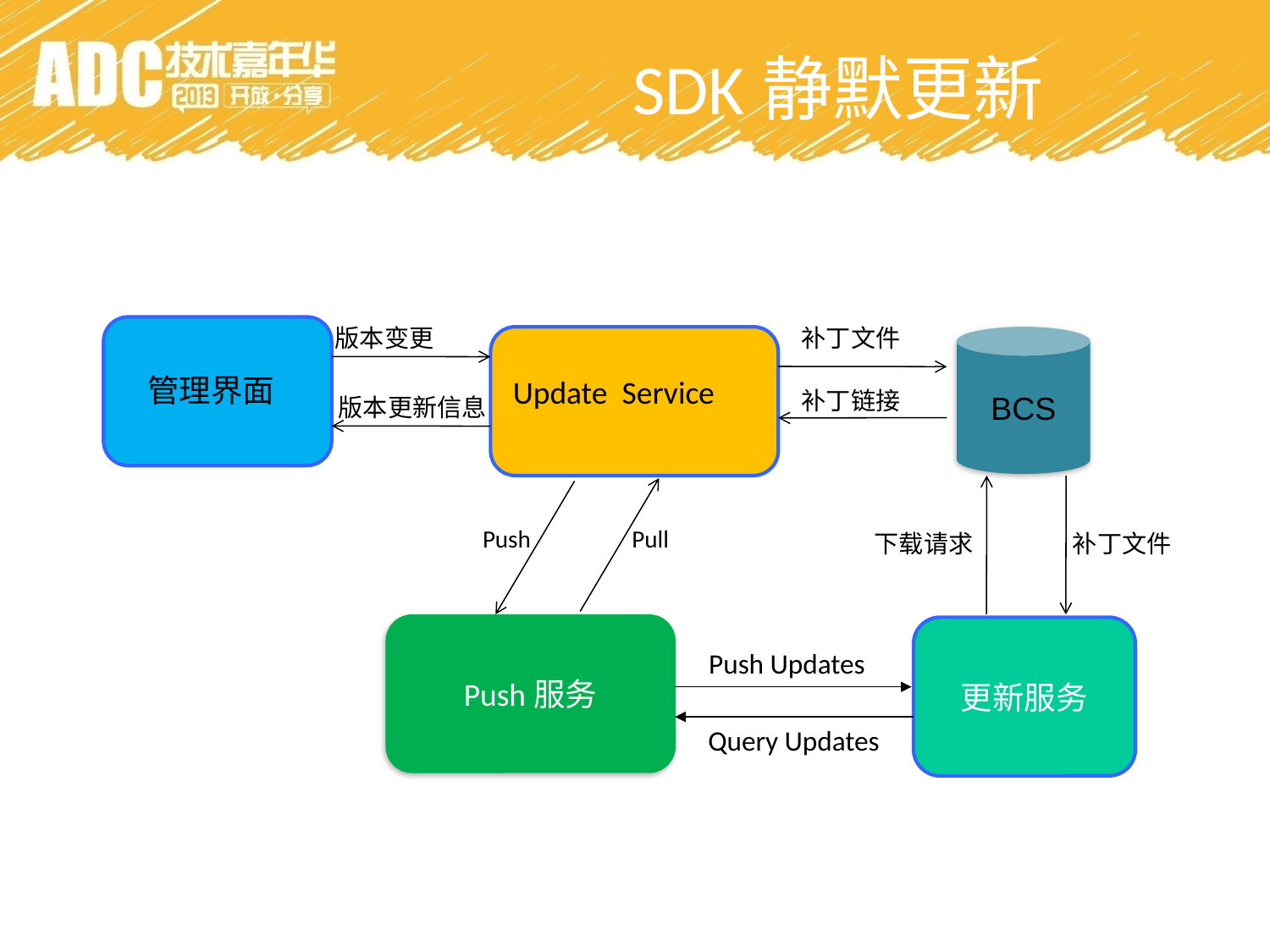

SDK静默更新

版本变更
补丁文件

BCS
管理界面
Update  Service
补丁链接
版本更新信息
Push
Pull
下载请求
补丁文件
Push服务
更新服务
Push Updates
Query Updates